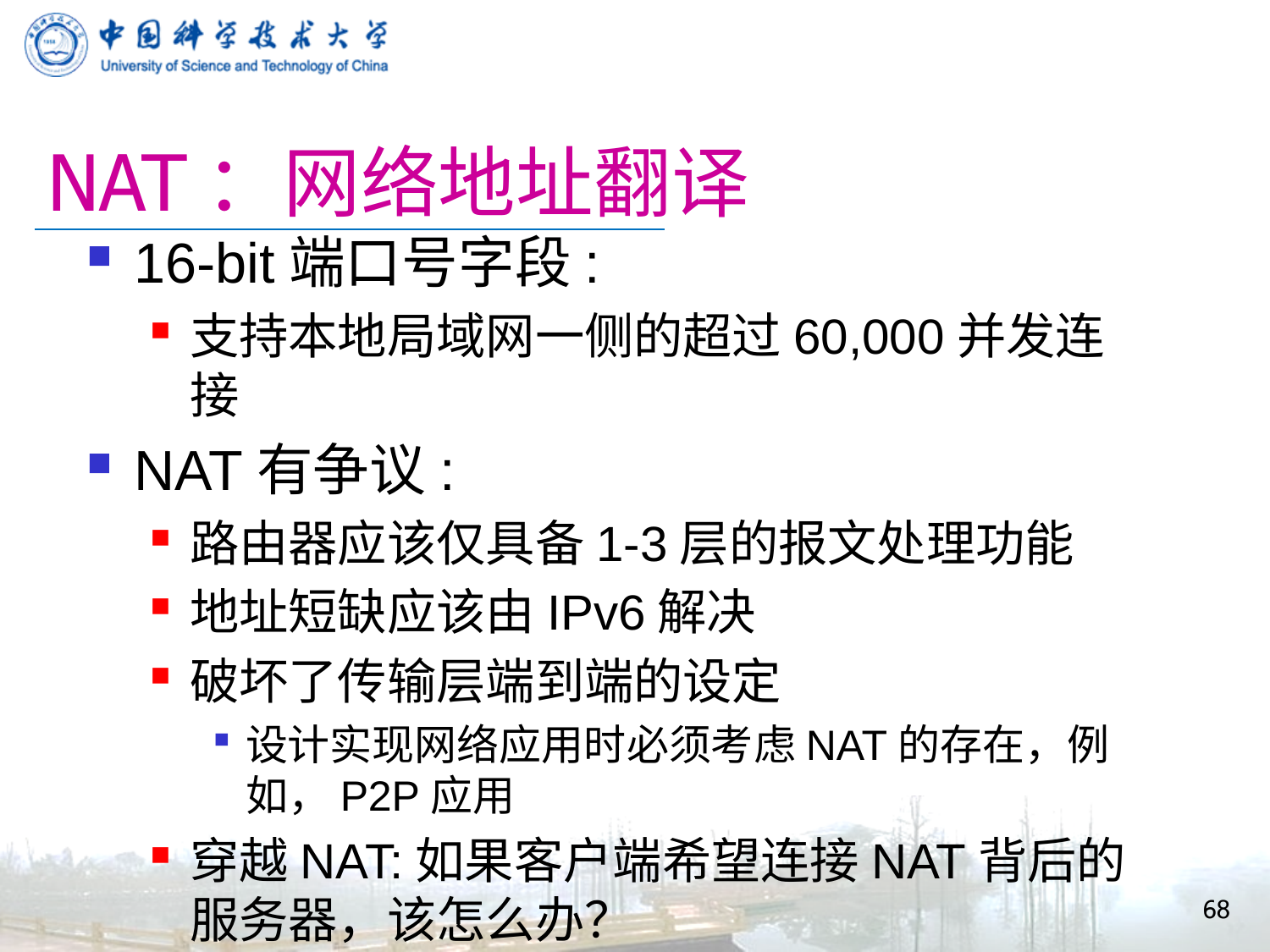

# NAT：网络地址翻译
16-bit端口号字段:
支持本地局域网一侧的超过60,000并发连接
NAT有争议:
路由器应该仅具备1-3层的报文处理功能
地址短缺应该由IPv6解决
破坏了传输层端到端的设定
设计实现网络应用时必须考虑NAT的存在，例如，P2P应用
穿越NAT:如果客户端希望连接NAT背后的服务器，该怎么办？
68